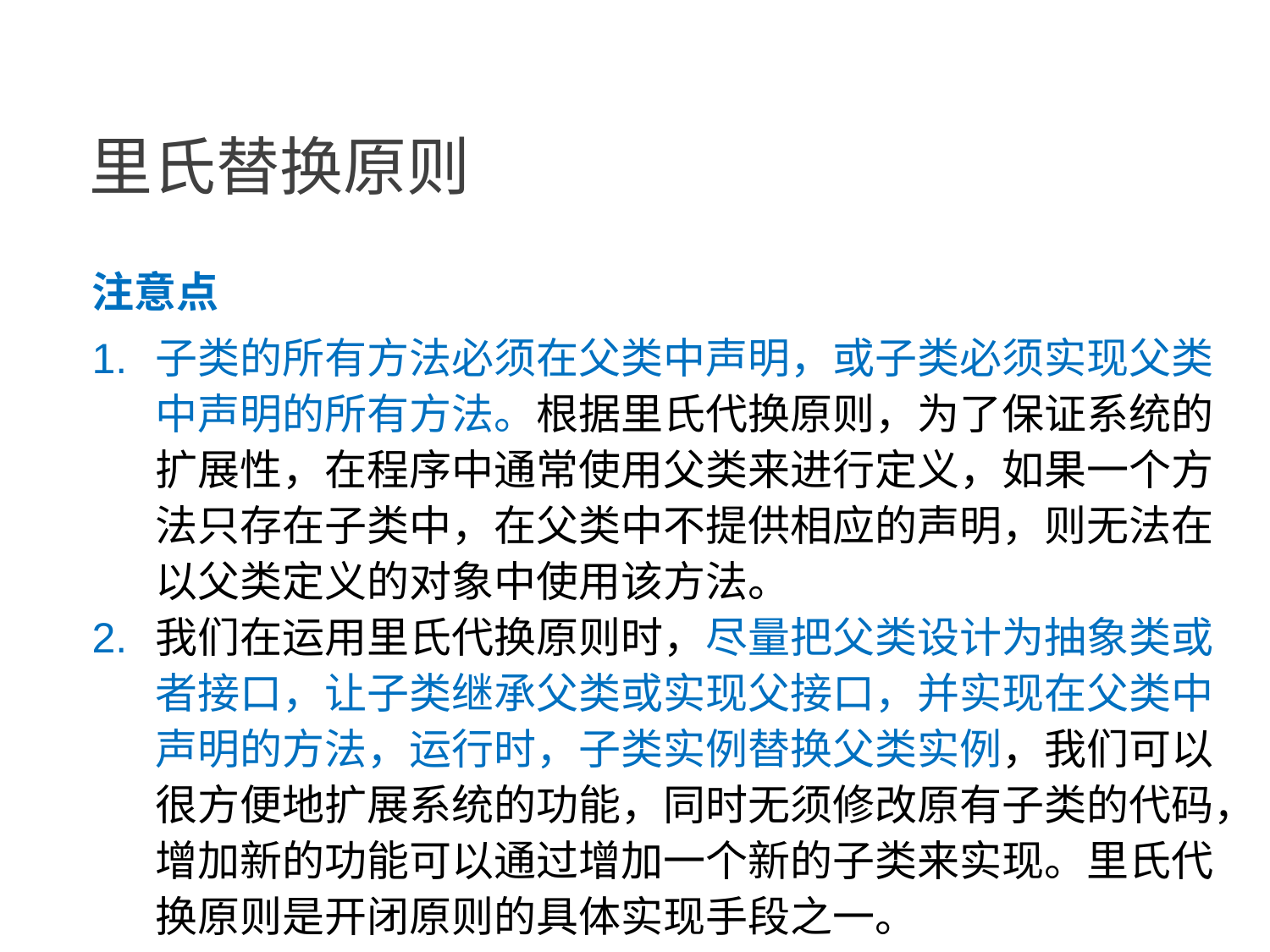

里氏替换原则
注意点
子类的所有方法必须在父类中声明，或子类必须实现父类中声明的所有方法。根据里氏代换原则，为了保证系统的扩展性，在程序中通常使用父类来进行定义，如果一个方法只存在子类中，在父类中不提供相应的声明，则无法在以父类定义的对象中使用该方法。
我们在运用里氏代换原则时，尽量把父类设计为抽象类或者接口，让子类继承父类或实现父接口，并实现在父类中声明的方法，运行时，子类实例替换父类实例，我们可以很方便地扩展系统的功能，同时无须修改原有子类的代码，增加新的功能可以通过增加一个新的子类来实现。里氏代换原则是开闭原则的具体实现手段之一。